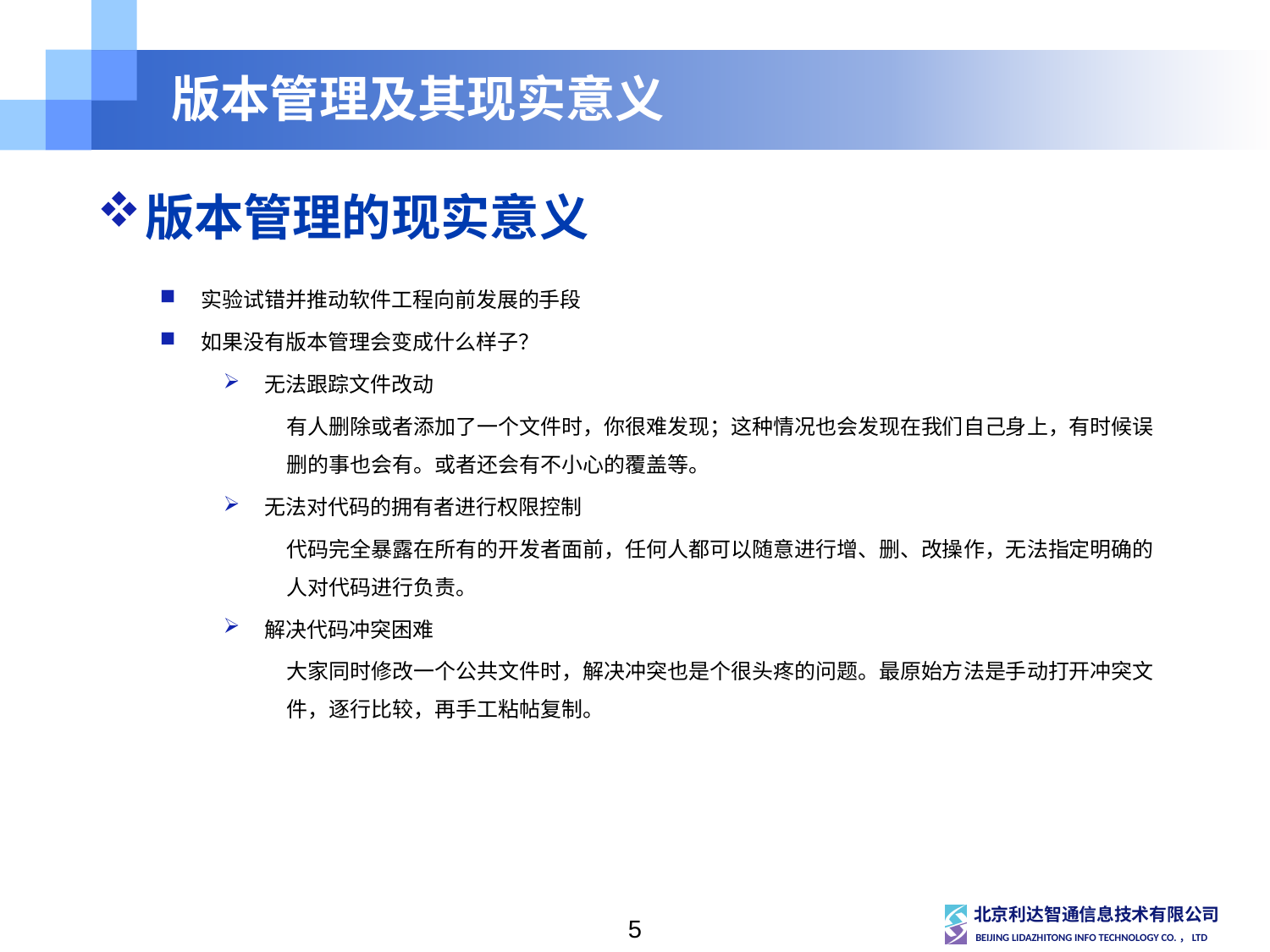

# 版本管理及其现实意义
版本管理的现实意义

实验试错并推动软件工程向前发展的手段
如果没有版本管理会变成什么样子？
无法跟踪文件改动
有人删除或者添加了一个文件时，你很难发现；这种情况也会发现在我们自己身上，有时候误删的事也会有。或者还会有不小心的覆盖等。
无法对代码的拥有者进行权限控制
代码完全暴露在所有的开发者面前，任何人都可以随意进行增、删、改操作，无法指定明确的人对代码进行负责。
解决代码冲突困难
大家同时修改一个公共文件时，解决冲突也是个很头疼的问题。最原始方法是手动打开冲突文件，逐行比较，再手工粘帖复制。

5